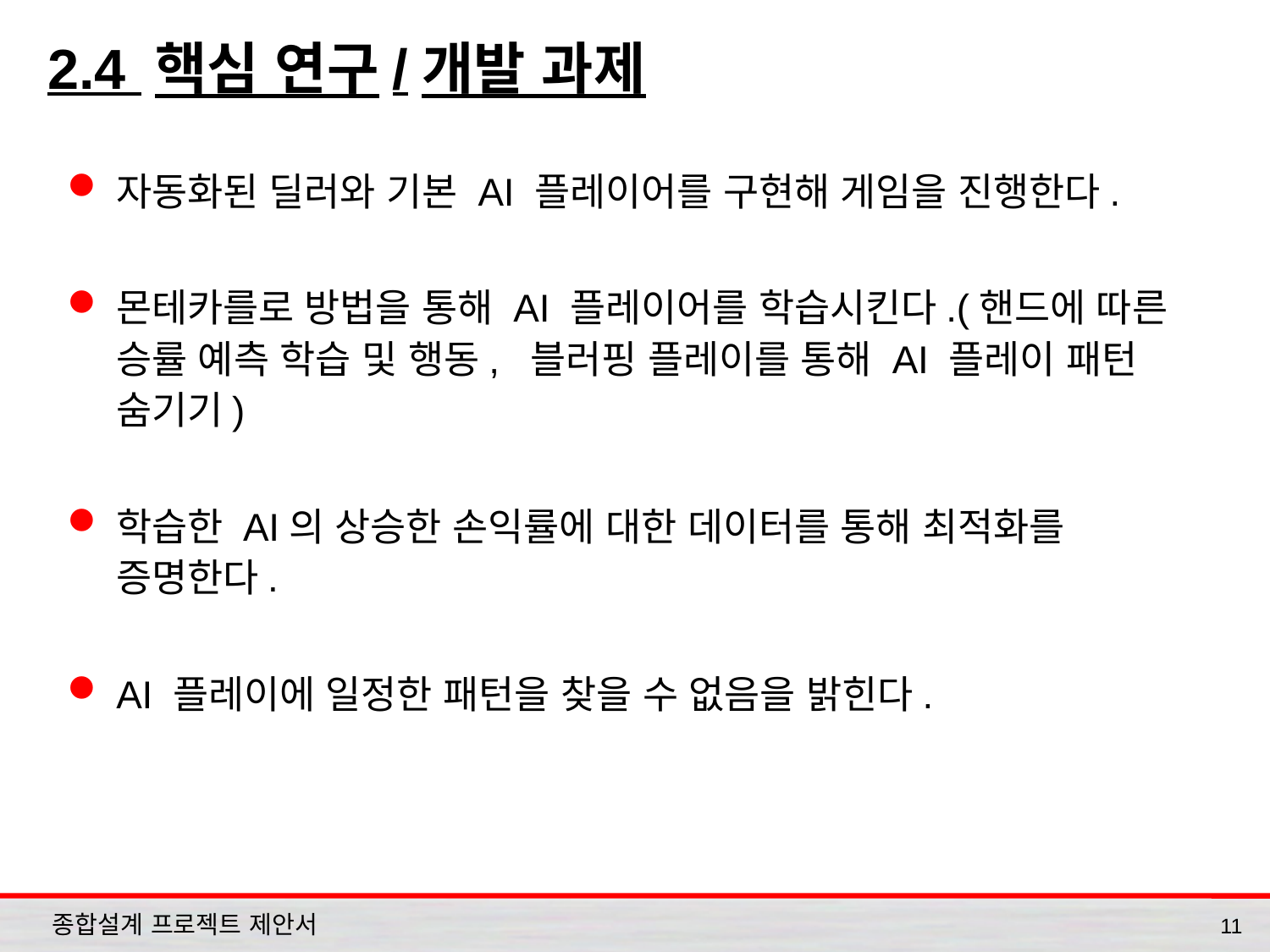

# 2.4 핵심 연구/개발 과제
자동화된 딜러와 기본 AI 플레이어를 구현해 게임을 진행한다.

몬테카를로 방법을 통해 AI 플레이어를 학습시킨다.(핸드에 따른 승률 예측 학습 및 행동,  블러핑 플레이를 통해 AI 플레이 패턴 숨기기)

학습한 AI의 상승한 손익률에 대한 데이터를 통해 최적화를 증명한다.

AI 플레이에 일정한 패턴을 찾을 수 없음을 밝힌다.